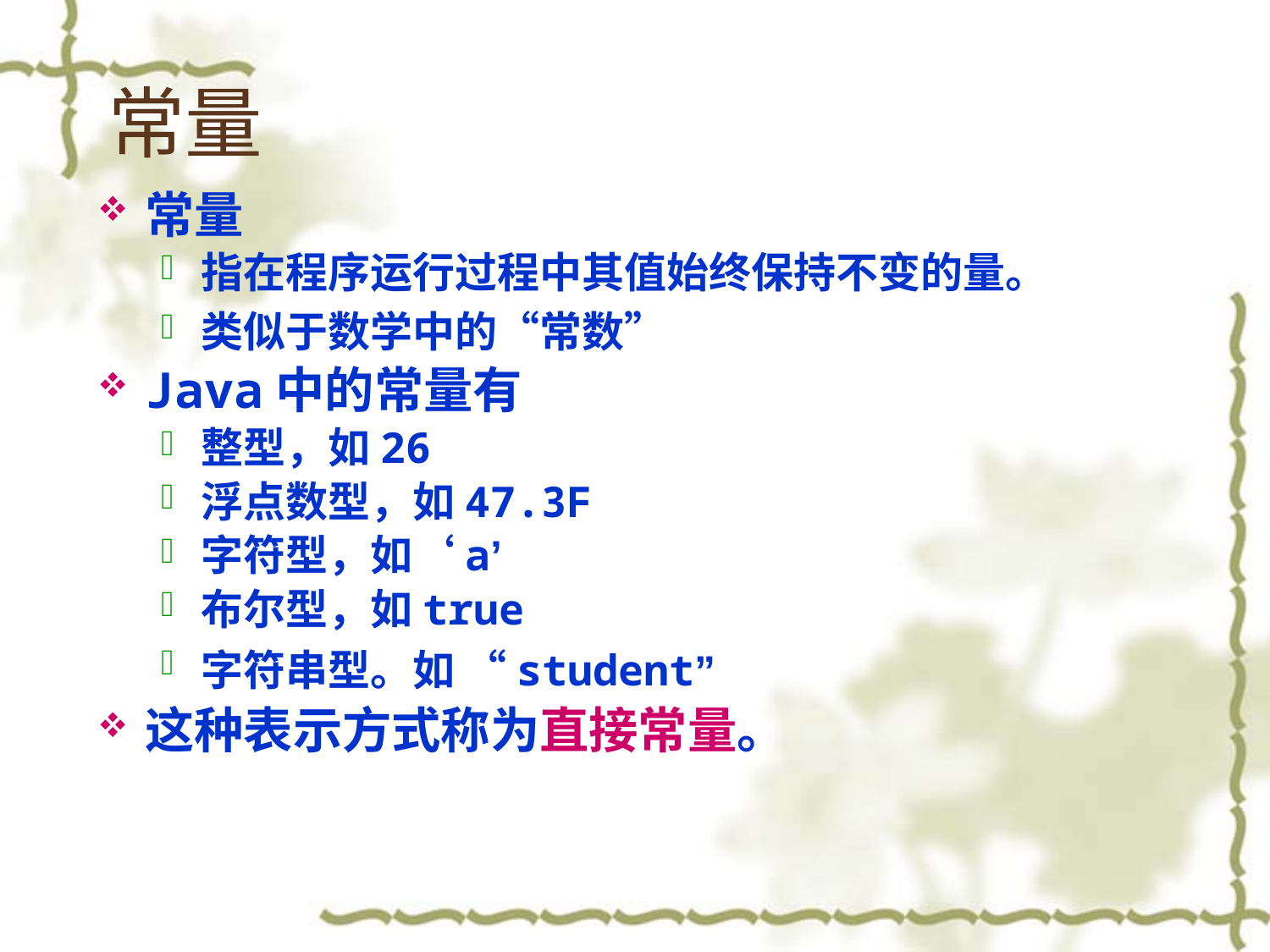

# 常量
常量
指在程序运行过程中其值始终保持不变的量。
类似于数学中的“常数”
Java中的常量有
整型，如26
浮点数型，如47.3F
字符型，如‘a’
布尔型，如true
字符串型。如 “student”
这种表示方式称为直接常量。